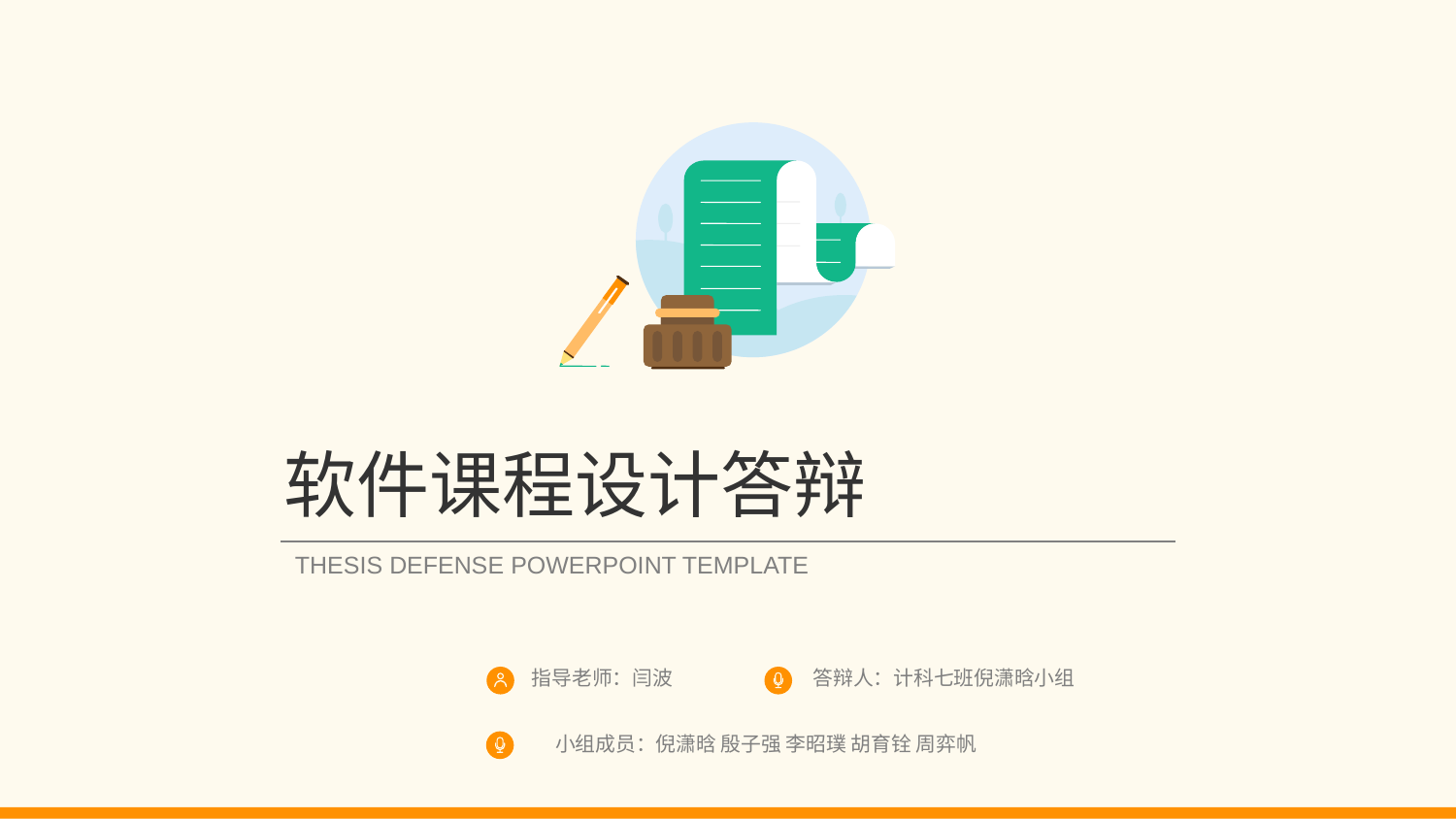

软件课程设计答辩
THESIS DEFENSE POWERPOINT TEMPLATE
指导老师：闫波
答辩人：计科七班倪潇晗小组

小组成员：倪潇晗 殷子强 李昭璞 胡育铨 周弈帆